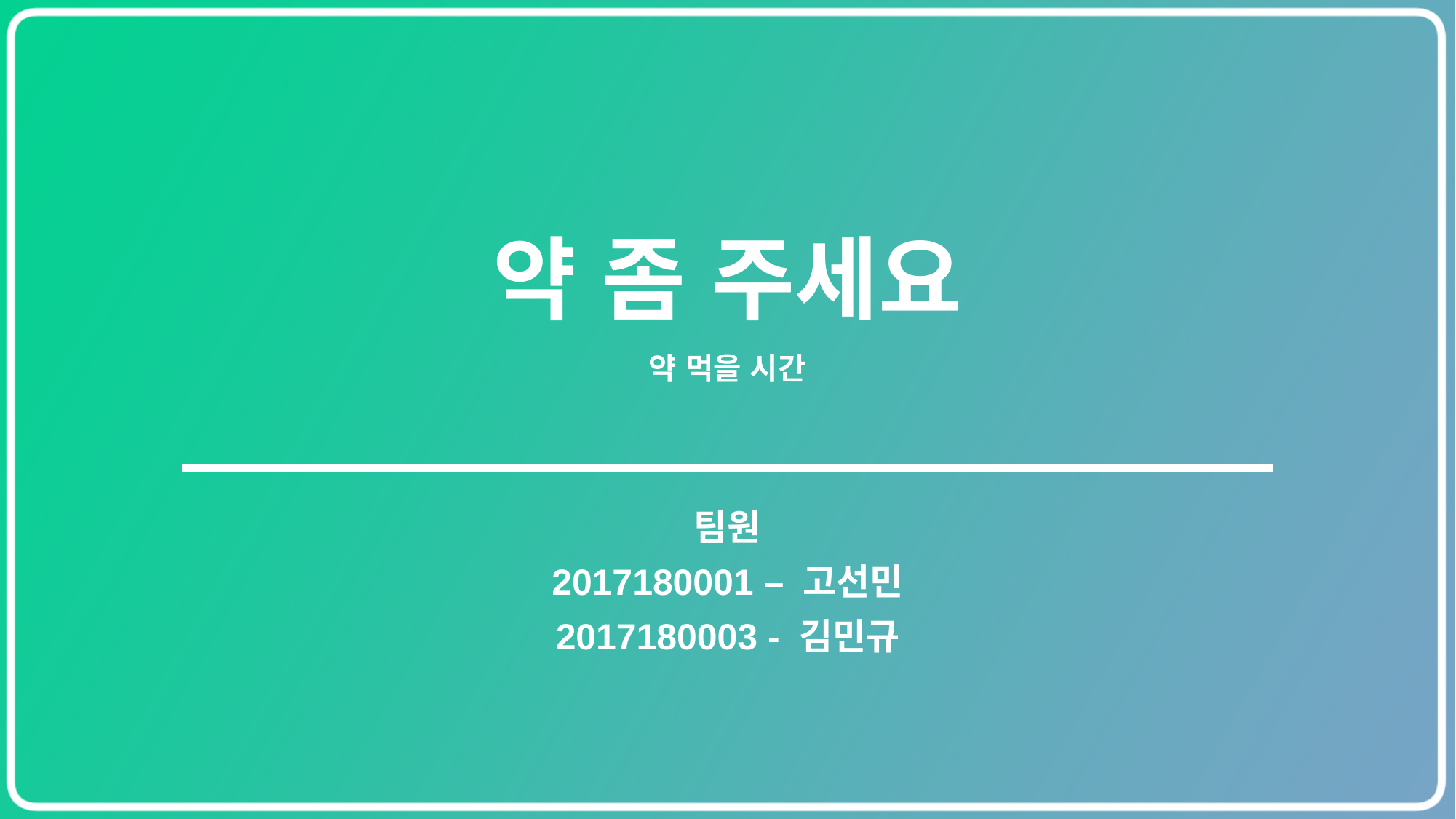

# 약 좀 주세요 약 먹을 시간
팀원
2017180001 – 고선민
2017180003 - 김민규